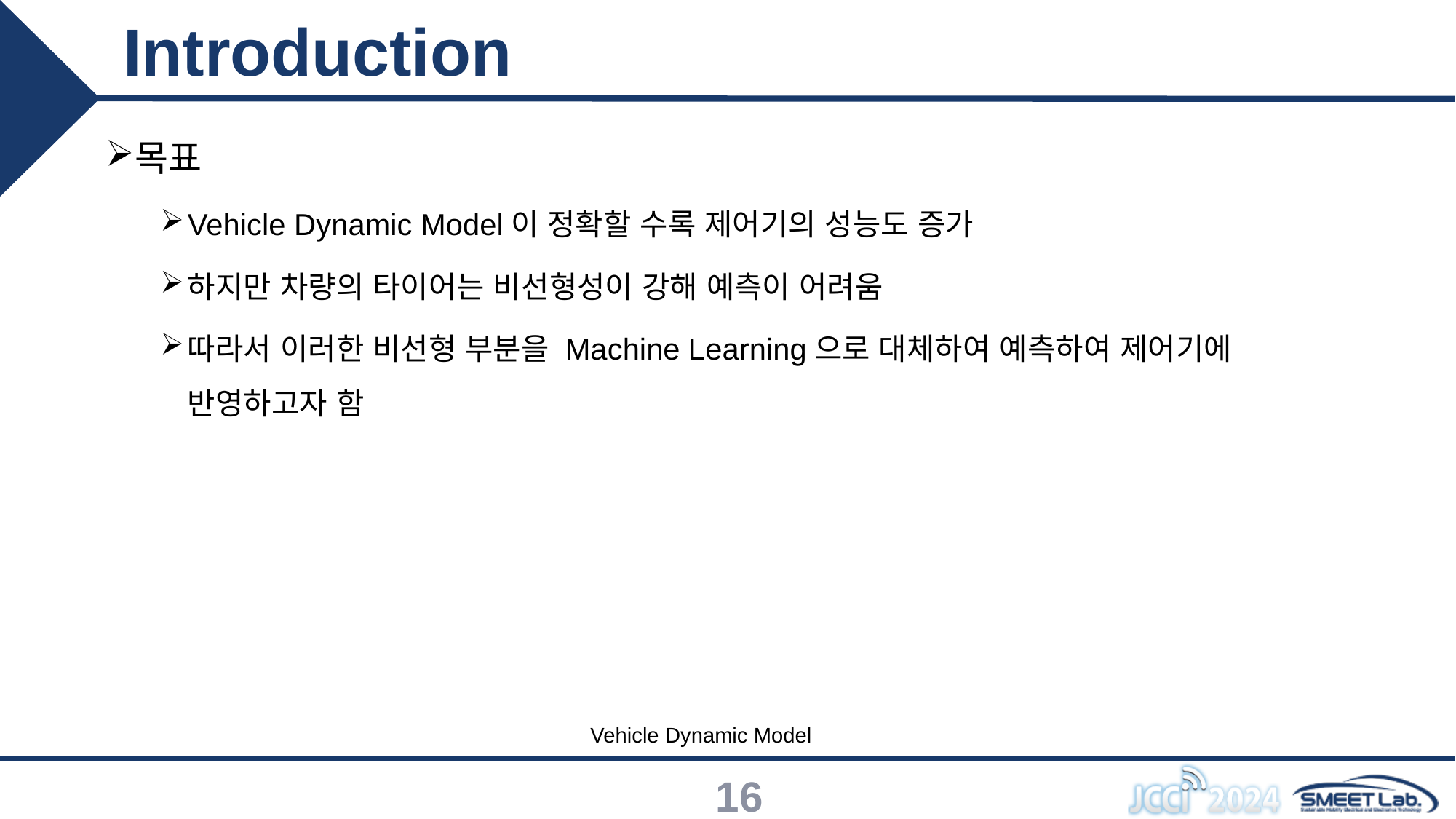

# Introduction
목표
Vehicle Dynamic Model이 정확할 수록 제어기의 성능도 증가
하지만 차량의 타이어는 비선형성이 강해 예측이 어려움
따라서 이러한 비선형 부분을 Machine Learning으로 대체하여 예측하여 제어기에 반영하고자 함

Vehicle Dynamic Model
16
Control